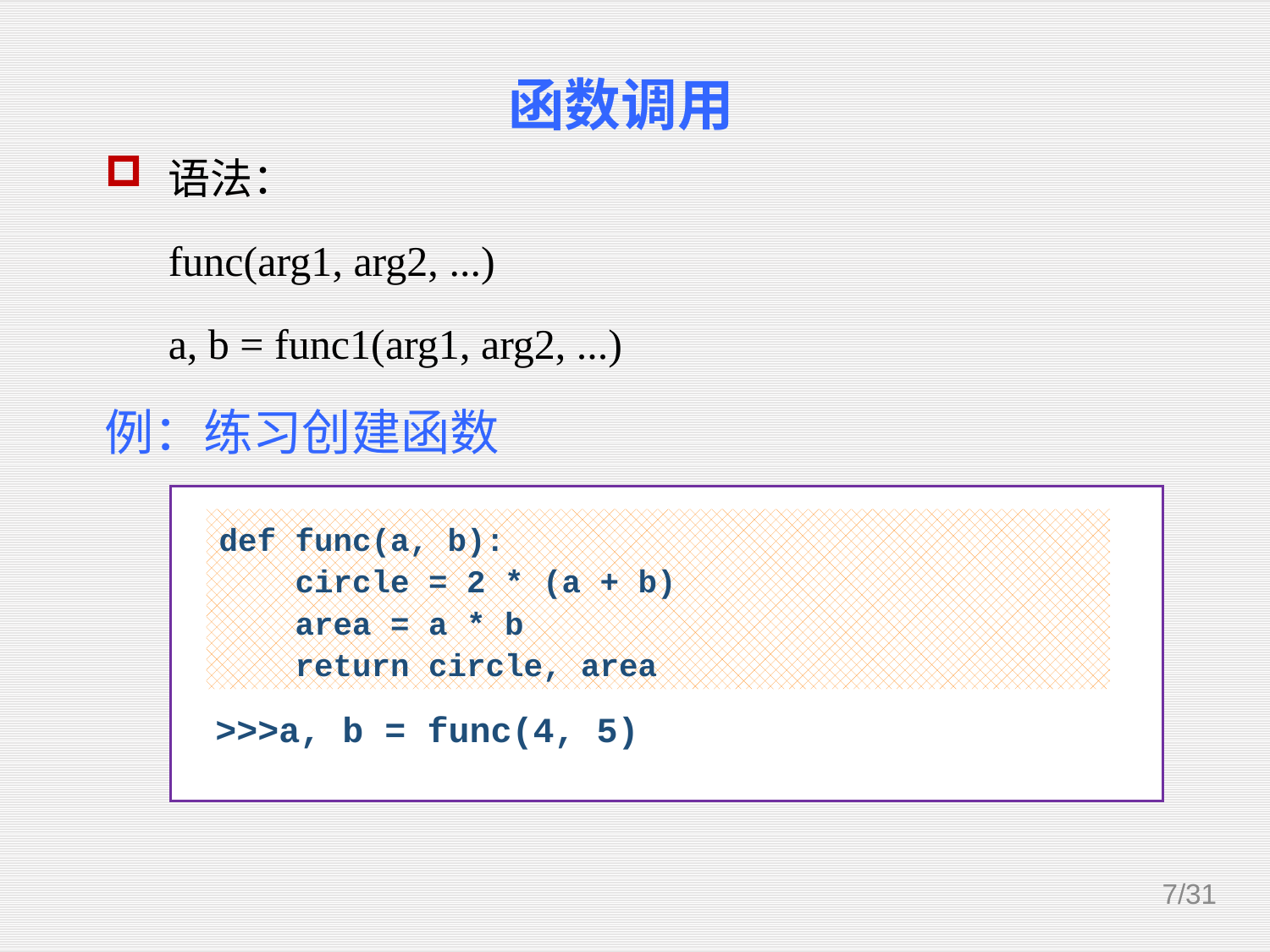

函数调用
语法：
      func(arg1, arg2, ...)
      a, b = func1(arg1, arg2, ...)
例：练习创建函数

def func(a, b):
    circle = 2 * (a + b)
    area = a * b
    return circle, area
>>>a, b = func(4, 5)